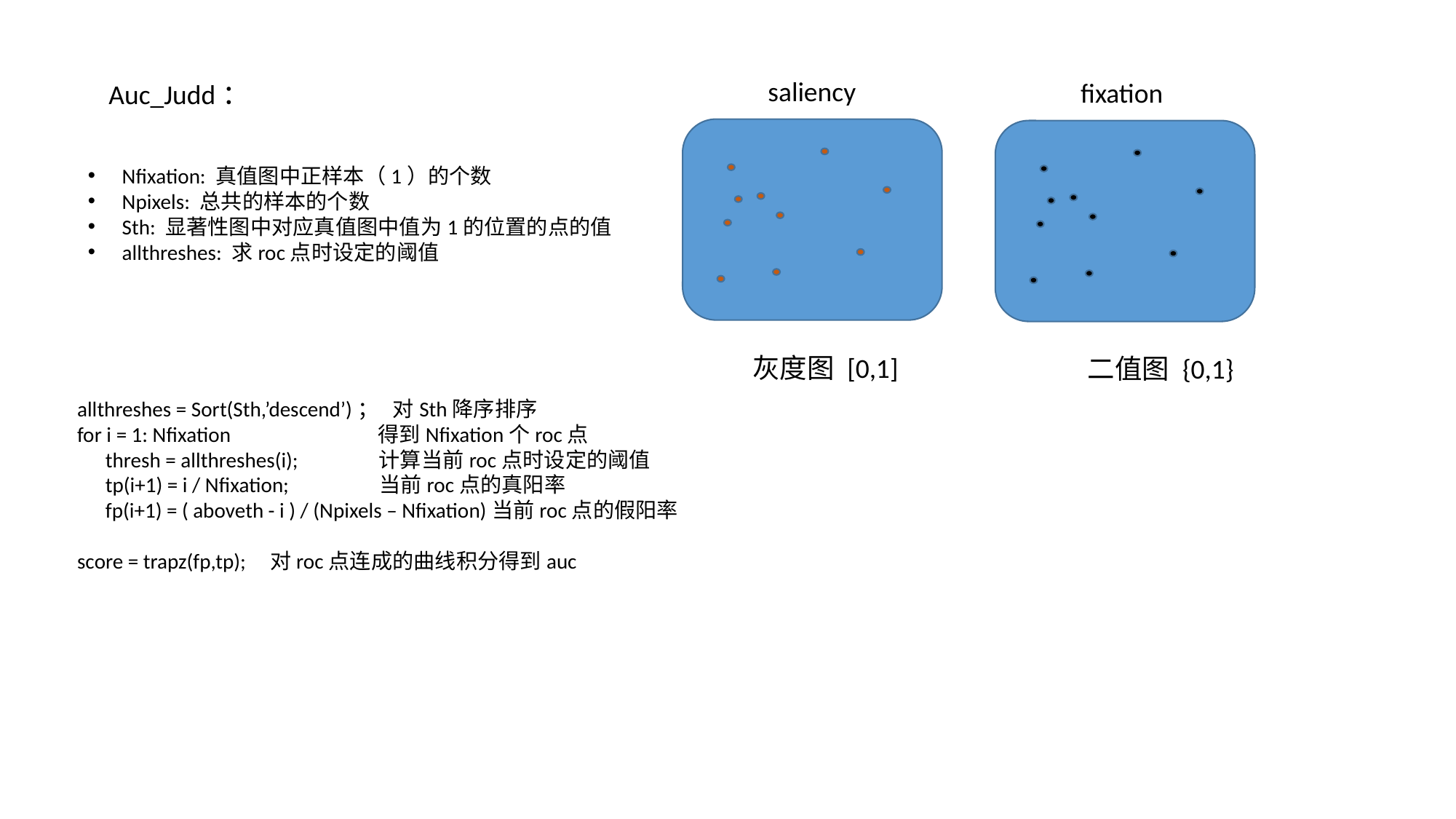

saliency

fixation

Auc_Judd：
Nfixation: 真值图中正样本（1）的个数
Npixels: 总共的样本的个数
Sth: 显著性图中对应真值图中值为1的位置的点的值
allthreshes: 求roc点时设定的阈值
灰度图 [0,1]
二值图 {0,1}
allthreshes = Sort(Sth,’descend’)；   对Sth降序排序
for i = 1: Nfixation                              得到Nfixation个roc点
      thresh = allthreshes(i);                计算当前roc点时设定的阈值
      tp(i+1) = i / Nfixation;                  当前roc点的真阳率
      fp(i+1) = ( aboveth - i ) / (Npixels – Nfixation)当前roc点的假阳率

score = trapz(fp,tp);    对roc点连成的曲线积分得到auc